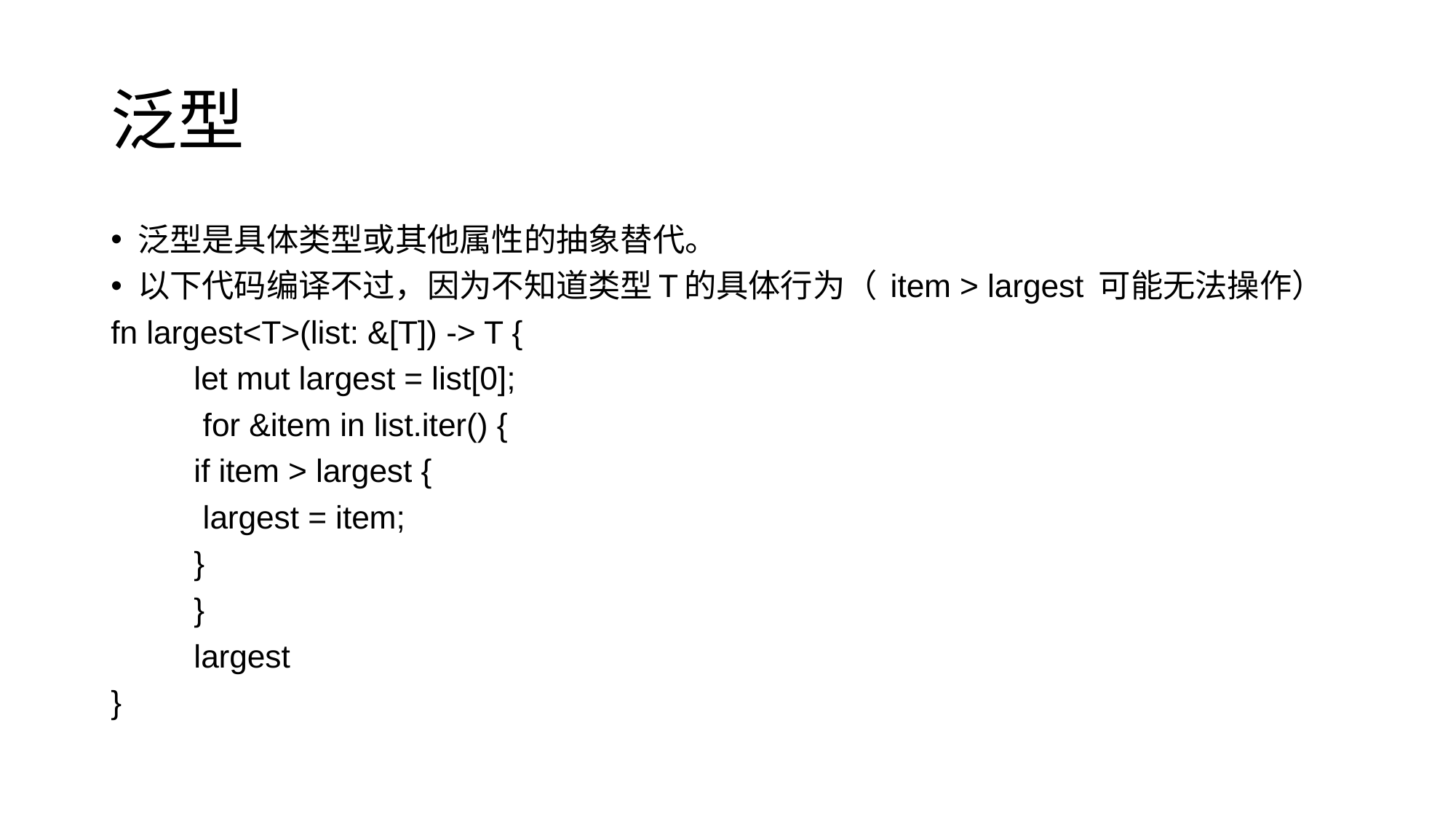

# 泛型
泛型是具体类型或其他属性的抽象替代。
以下代码编译不过，因为不知道类型T的具体行为（ item > largest 可能无法操作）
fn largest<T>(list: &[T]) -> T {
	let mut largest = list[0];
	 for &item in list.iter() {
		if item > largest {
		 largest = item;
		}
	}
	largest
}